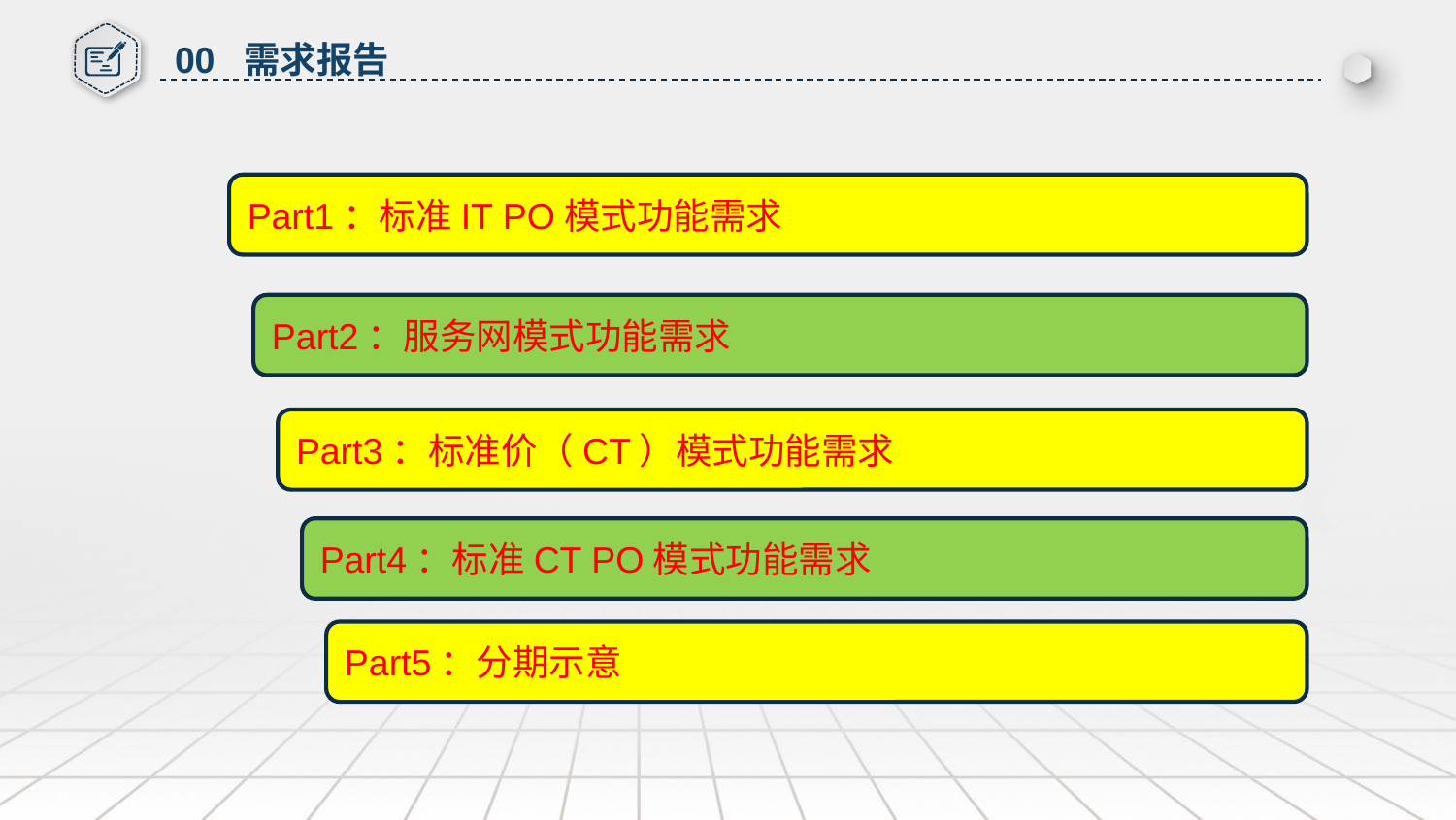

00  需求报告
Part1：标准IT PO模式功能需求
Part2：服务网模式功能需求
Part3：标准价（CT）模式功能需求
Part4：标准CT PO模式功能需求
Part5：分期示意